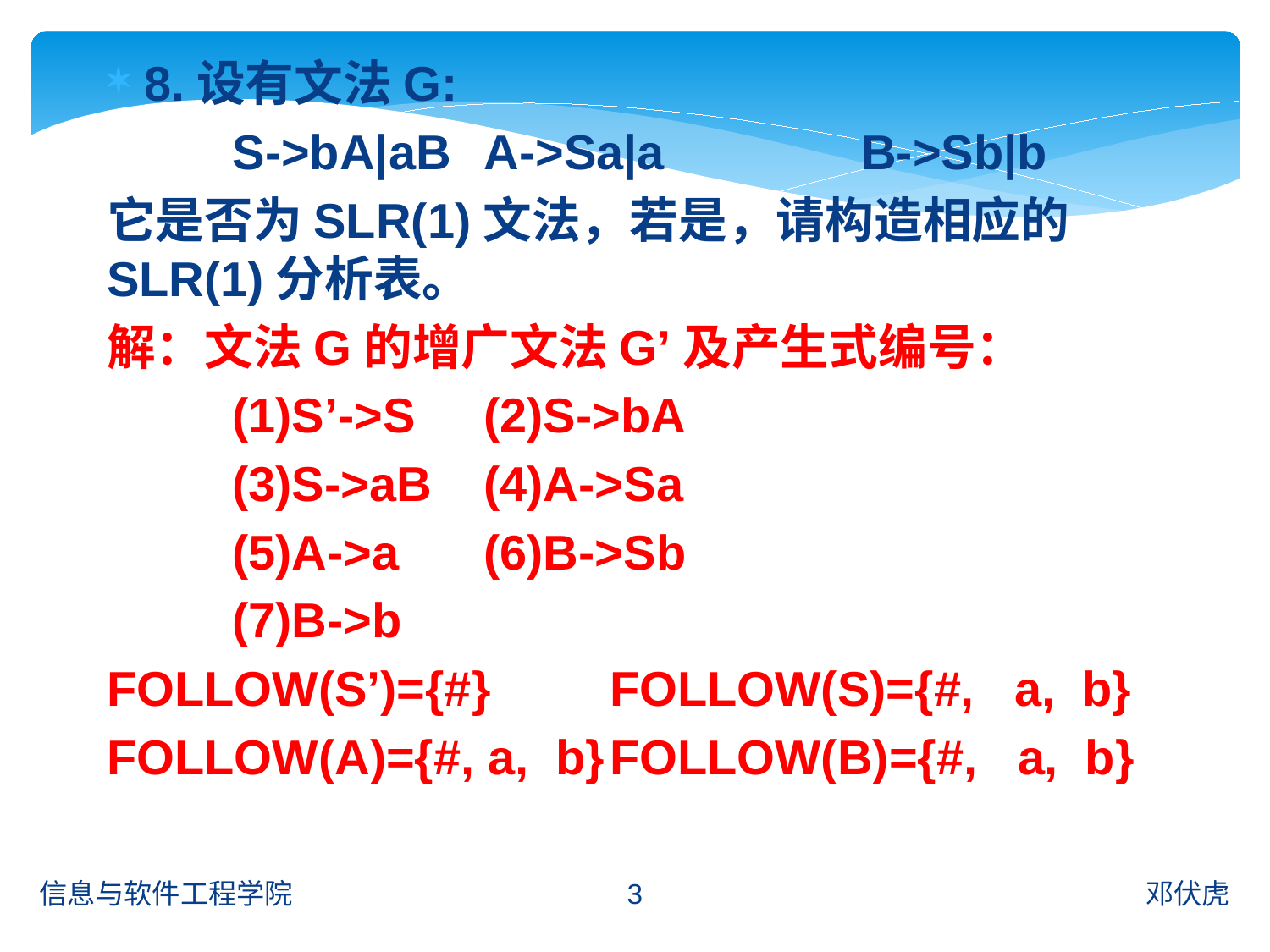

8.设有文法G:
	S->bA|aB		A->Sa|a		B->Sb|b
它是否为SLR(1)文法，若是，请构造相应的SLR(1)分析表。
解：文法G的增广文法G’及产生式编号：
	(1)S’->S		(2)S->bA
	(3)S->aB		(4)A->Sa
	(5)A->a		(6)B->Sb
	(7)B->b
FOLLOW(S’)={#}  		FOLLOW(S)={#,   a,  b}
FOLLOW(A)={#, a,  b}	FOLLOW(B)={#,   a,  b}
3
信息与软件工程学院
邓伏虎